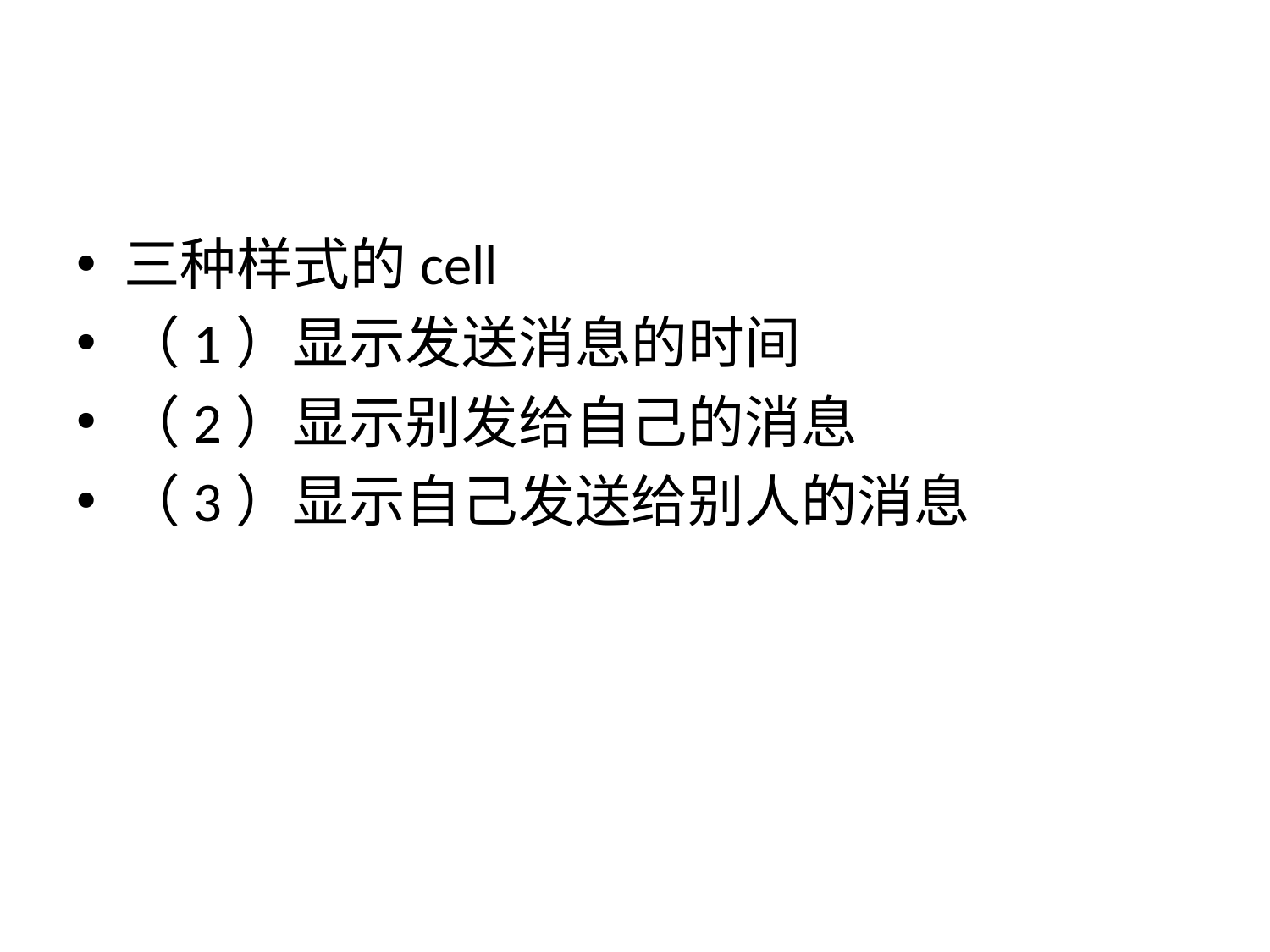

#
三种样式的cell
（1）显示发送消息的时间
（2）显示别发给自己的消息
（3）显示自己发送给别人的消息